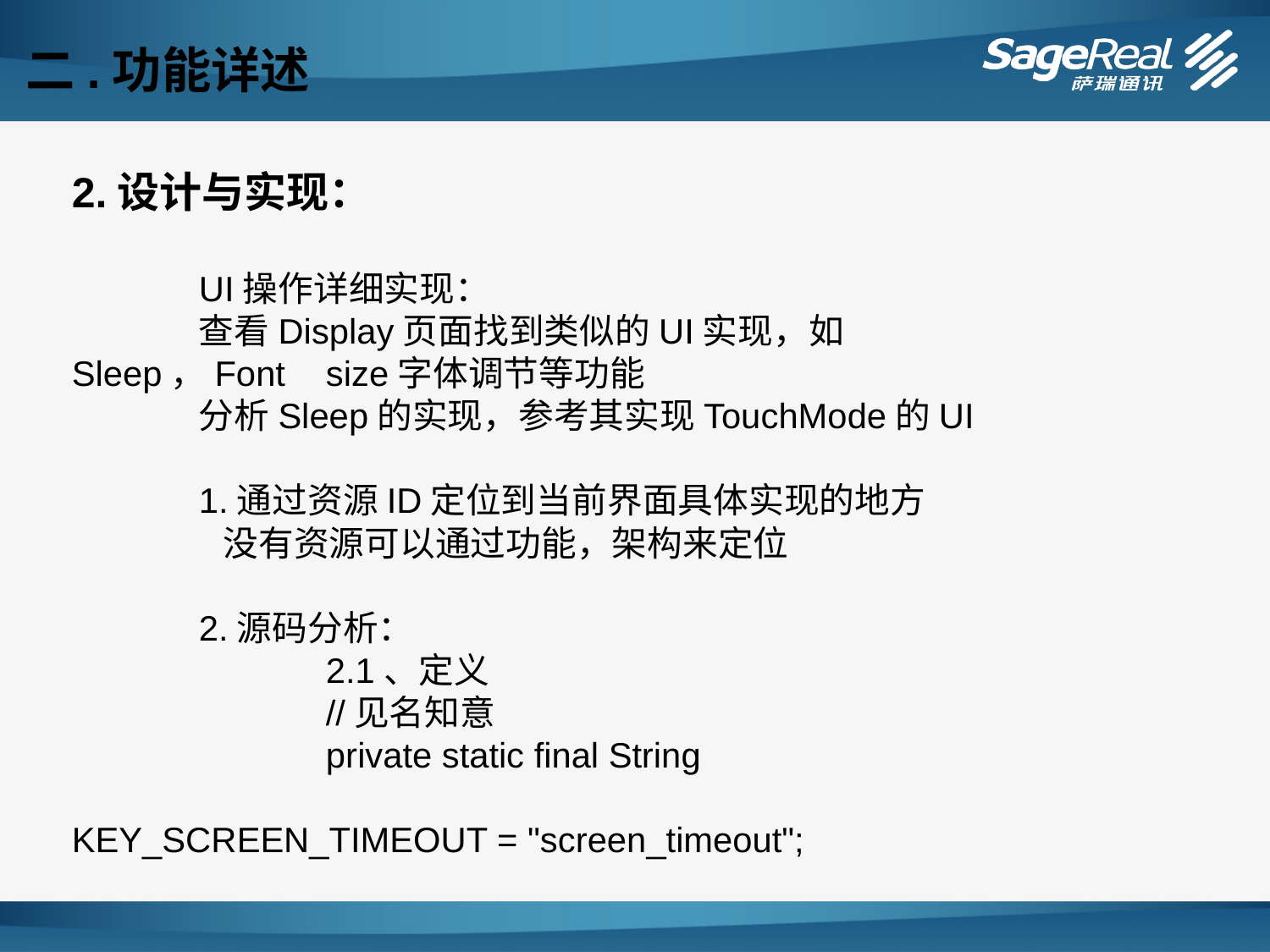

二.功能详述
2.设计与实现：

	UI操作详细实现：
	查看Display页面找到类似的UI实现，如Sleep，Font 	size字体调节等功能
	分析Sleep的实现，参考其实现TouchMode的UI

	1.通过资源ID定位到当前界面具体实现的地方
	  没有资源可以通过功能，架构来定位

	2.源码分析：
		2.1、定义
		//见名知意
		private static final String 								KEY_SCREEN_TIMEOUT = "screen_timeout";